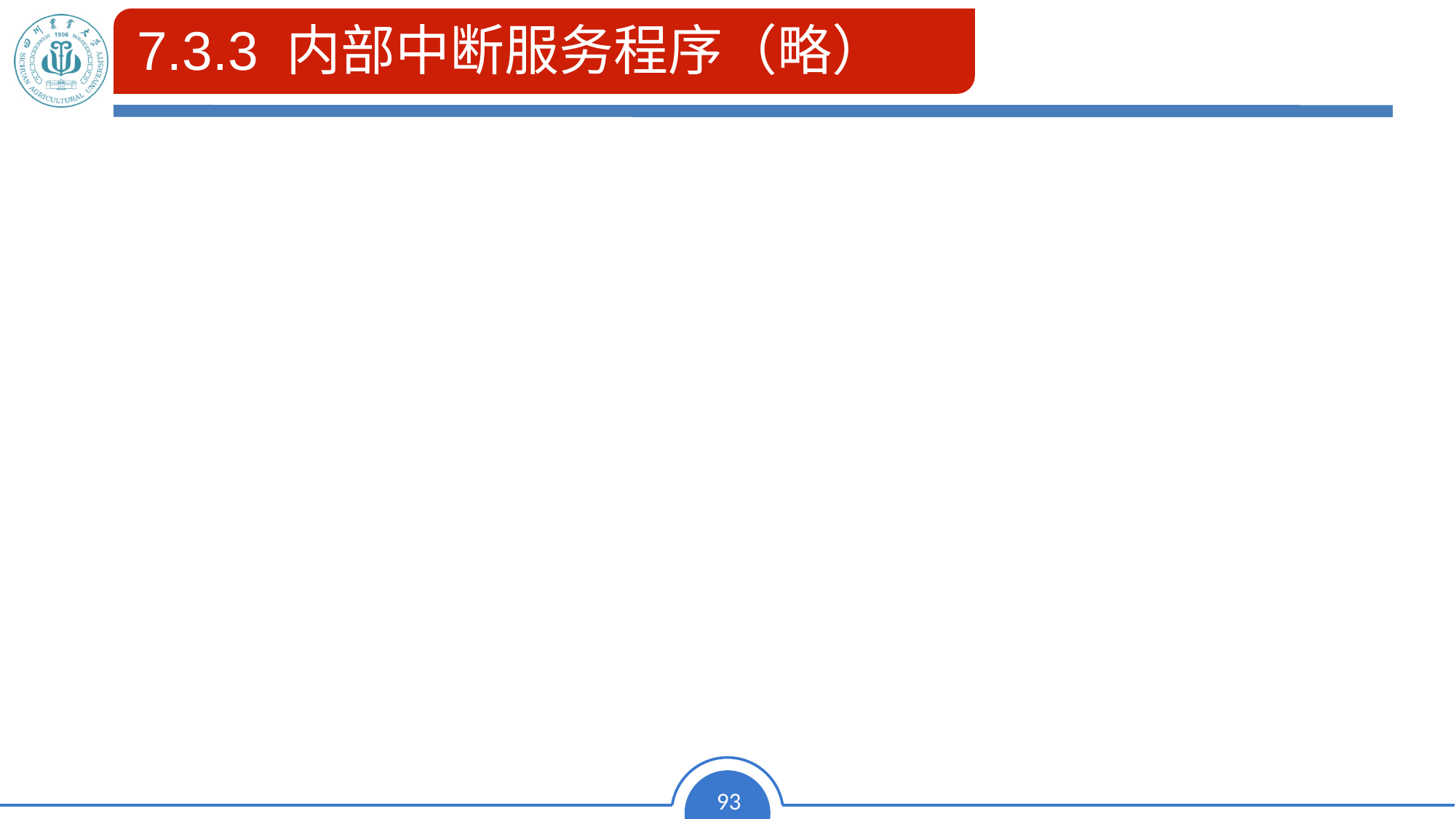

# 7.3.3 内部中断服务程序（略）
编写内部中断服务程序与编写子程序类似
利用过程定义伪指令PROC/ENDP
第1条指令通常为开中断指令STI
最后用中断返回指令IRET
通常采用寄存器传递参数
主程序需要调用中断服务程序
调用前，需要设置中断向量表对应项
利用INT n指令调用中断服务程序
设置中断向量表项：AH＝25H号DOS功能调用
获取中断向量表项：AH＝35H号DOS功能调用